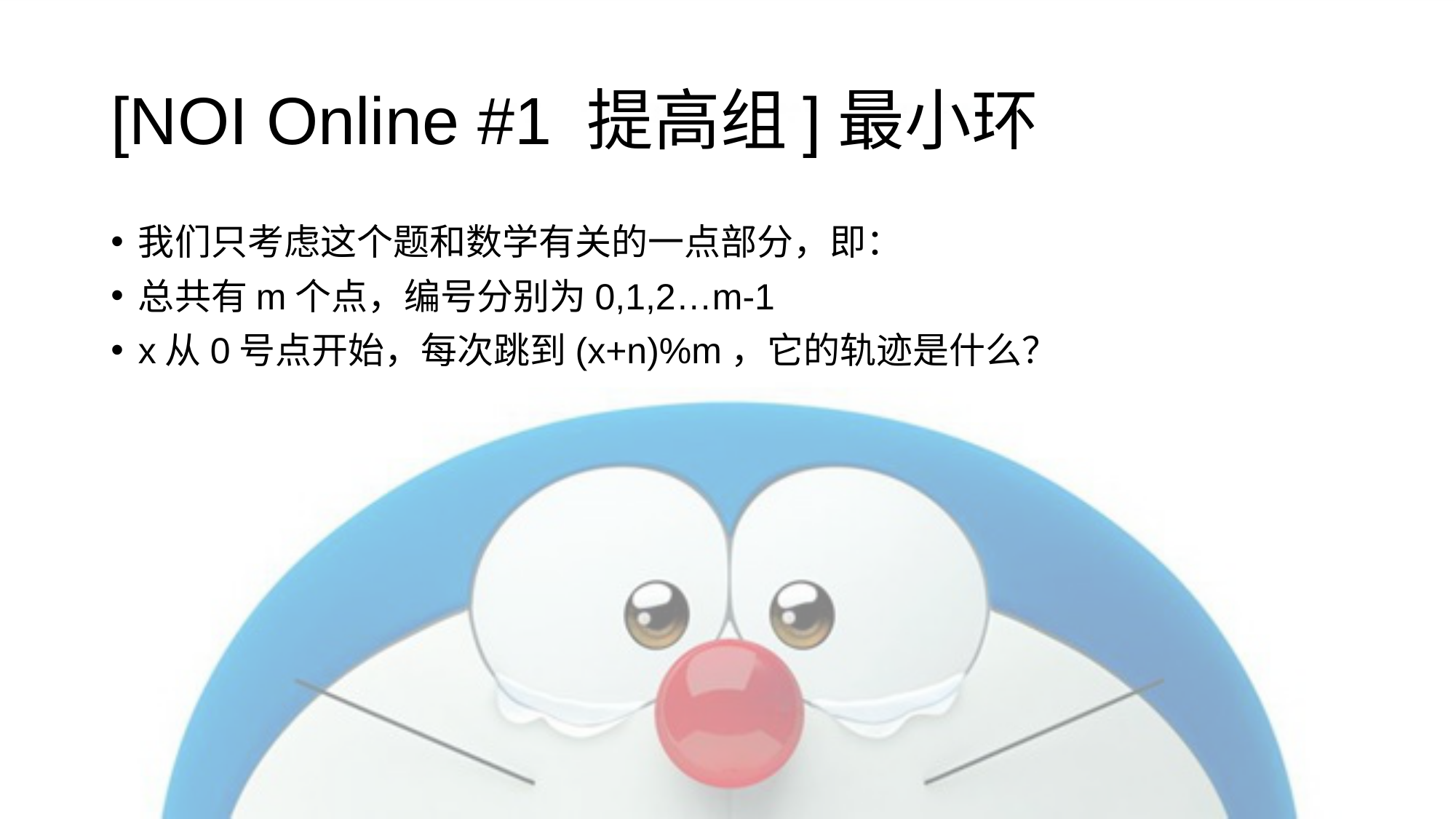

# [NOI Online #1 提高组]最小环
我们只考虑这个题和数学有关的一点部分，即：
总共有m个点，编号分别为0,1,2…m-1
x从0号点开始，每次跳到(x+n)%m，它的轨迹是什么？